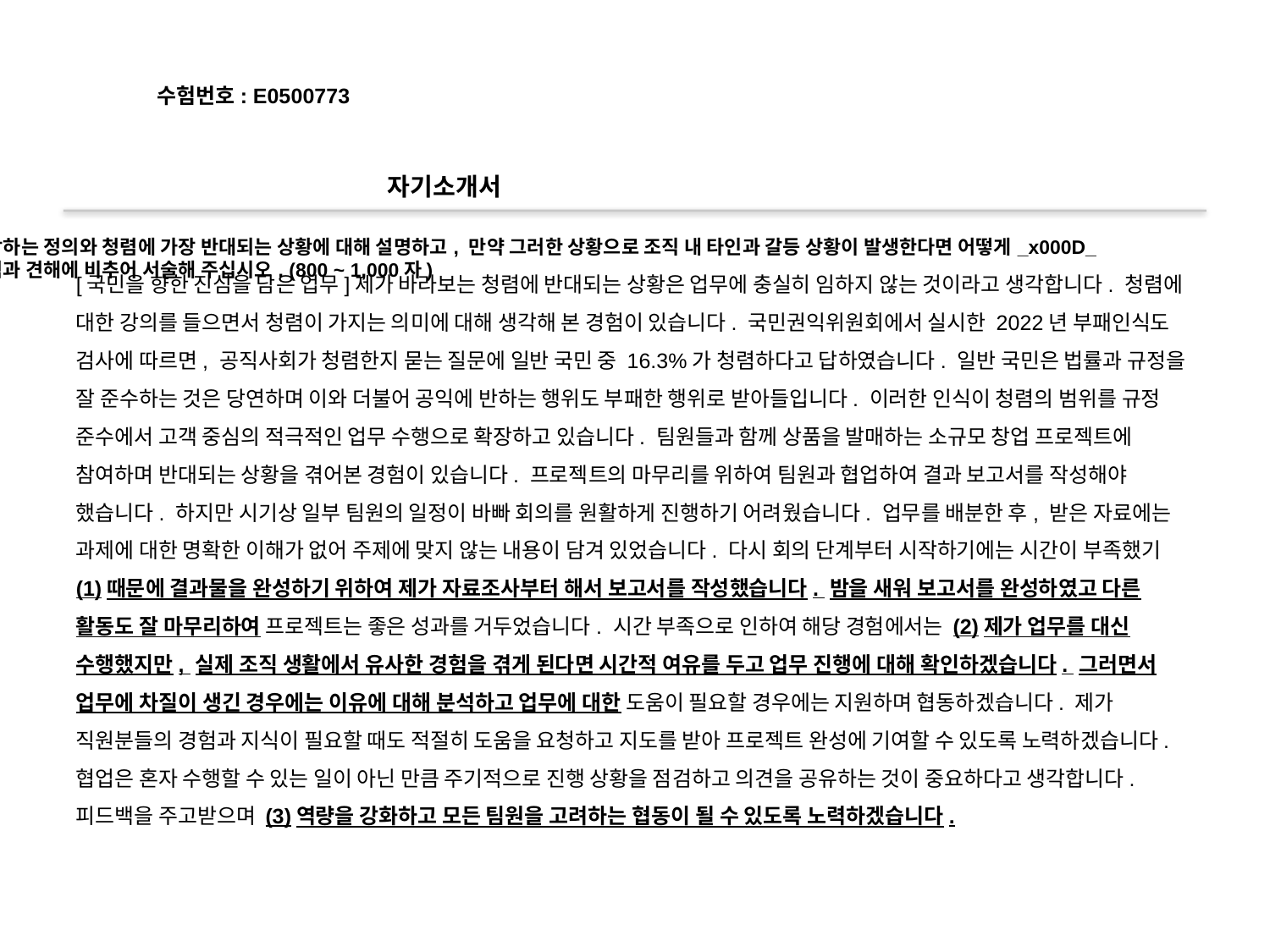

수험번호: E0500773
#

자기소개서

조직 생활에서 본인이 생각하는 정의와 청렴에 가장 반대되는 상황에 대해 설명하고, 만약 그러한 상황으로 조직 내 타인과 갈등 상황이 발생한다면 어떻게_x000D_
대처할 것인지 본인의 경험과 견해에 비추어 서술해 주십시오. (800 ~ 1,000자)

[국민을 향한 진심을 담은 업무]제가 바라보는 청렴에 반대되는 상황은 업무에 충실히 임하지 않는 것이라고 생각합니다. 청렴에 대한 강의를 들으면서 청렴이 가지는 의미에 대해 생각해 본 경험이 있습니다. 국민권익위원회에서 실시한 2022년 부패인식도 검사에 따르면, 공직사회가 청렴한지 묻는 질문에 일반 국민 중 16.3%가 청렴하다고 답하였습니다. 일반 국민은 법률과 규정을 잘 준수하는 것은 당연하며 이와 더불어 공익에 반하는 행위도 부패한 행위로 받아들입니다. 이러한 인식이 청렴의 범위를 규정 준수에서 고객 중심의 적극적인 업무 수행으로 확장하고 있습니다. 팀원들과 함께 상품을 발매하는 소규모 창업 프로젝트에 참여하며 반대되는 상황을 겪어본 경험이 있습니다. 프로젝트의 마무리를 위하여 팀원과 협업하여 결과 보고서를 작성해야 했습니다. 하지만 시기상 일부 팀원의 일정이 바빠 회의를 원활하게 진행하기 어려웠습니다. 업무를 배분한 후, 받은 자료에는 과제에 대한 명확한 이해가 없어 주제에 맞지 않는 내용이 담겨 있었습니다. 다시 회의 단계부터 시작하기에는 시간이 부족했기 (1)때문에 결과물을 완성하기 위하여 제가 자료조사부터 해서 보고서를 작성했습니다. 밤을 새워 보고서를 완성하였고 다른 활동도 잘 마무리하여 프로젝트는 좋은 성과를 거두었습니다. 시간 부족으로 인하여 해당 경험에서는 (2)제가 업무를 대신 수행했지만, 실제 조직 생활에서 유사한 경험을 겪게 된다면 시간적 여유를 두고 업무 진행에 대해 확인하겠습니다. 그러면서 업무에 차질이 생긴 경우에는 이유에 대해 분석하고 업무에 대한 도움이 필요할 경우에는 지원하며 협동하겠습니다. 제가 직원분들의 경험과 지식이 필요할 때도 적절히 도움을 요청하고 지도를 받아 프로젝트 완성에 기여할 수 있도록 노력하겠습니다. 협업은 혼자 수행할 수 있는 일이 아닌 만큼 주기적으로 진행 상황을 점검하고 의견을 공유하는 것이 중요하다고 생각합니다. 피드백을 주고받으며 (3)역량을 강화하고 모든 팀원을 고려하는 협동이 될 수 있도록 노력하겠습니다.

자기소개서 기반 면접 질문 제안

(1) 스스로 대체하여 작성한 보고서는 프로젝트 성과에 어떤 영향을 미쳤나요?
(2) 팀원들의 일정 문제를 해결하기 위해 어떤 전략을 사용할 계획인가요?
(3) 협업 시 피드백과 진행 상황 점검을 어떤 방식으로 강화할 계획인가요?